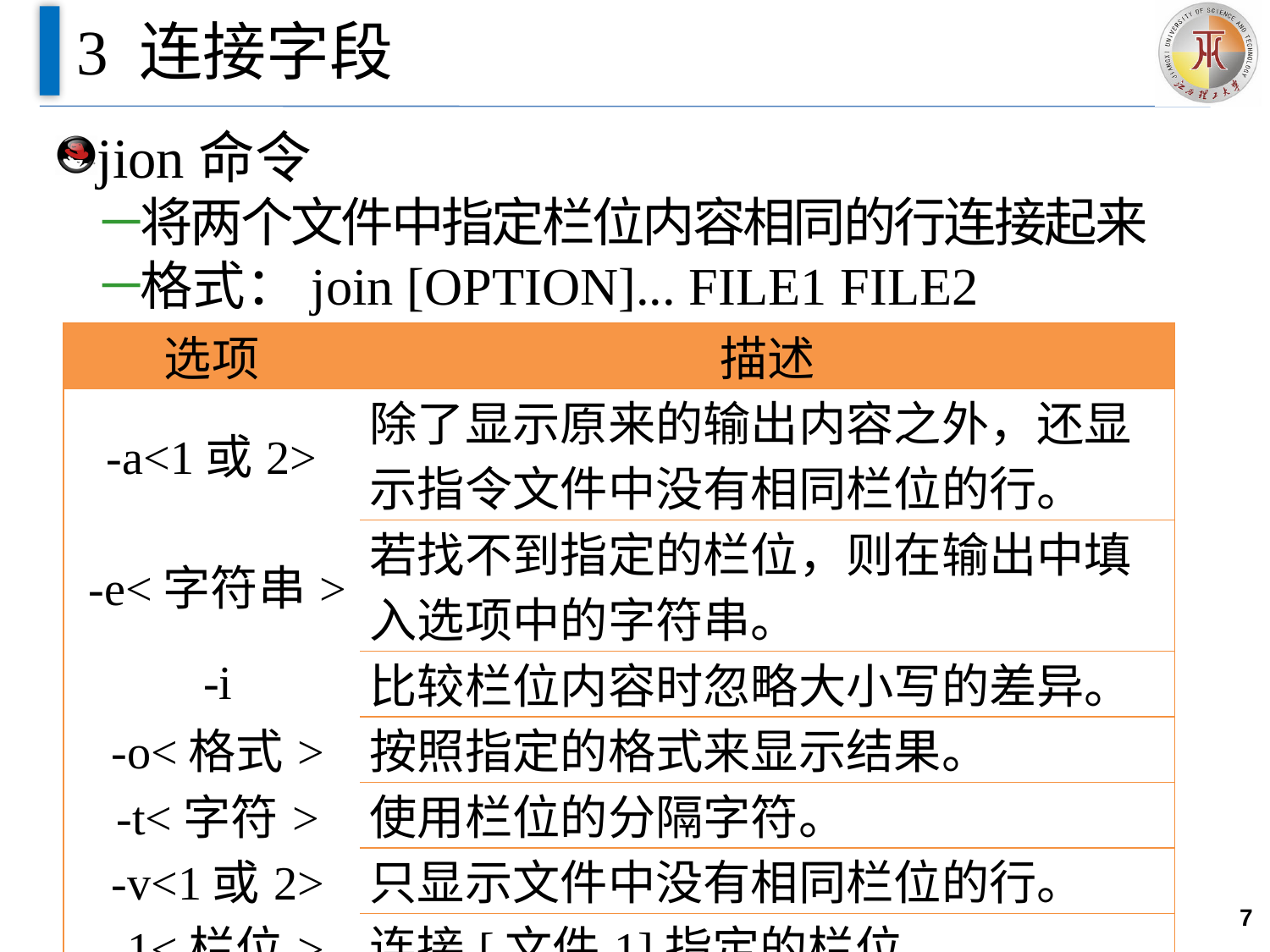

# 3 连接字段
jion命令
将两个文件中指定栏位内容相同的行连接起来
格式：join [OPTION]... FILE1 FILE2
| 选项 | 描述 |
| --- | --- |
| -a<1或2> | 除了显示原来的输出内容之外，还显示指令文件中没有相同栏位的行。 |
| -e<字符串> | 若找不到指定的栏位，则在输出中填入选项中的字符串。 |
| -i | 比较栏位内容时忽略大小写的差异。 |
| -o<格式> | 按照指定的格式来显示结果。 |
| -t<字符> | 使用栏位的分隔字符。 |
| -v<1或2> | 只显示文件中没有相同栏位的行。 |
| -1<栏位> | 连接[文件1]指定的栏位。 |
| -2<栏位> | 连接[文件2]指定的栏位。 |
7